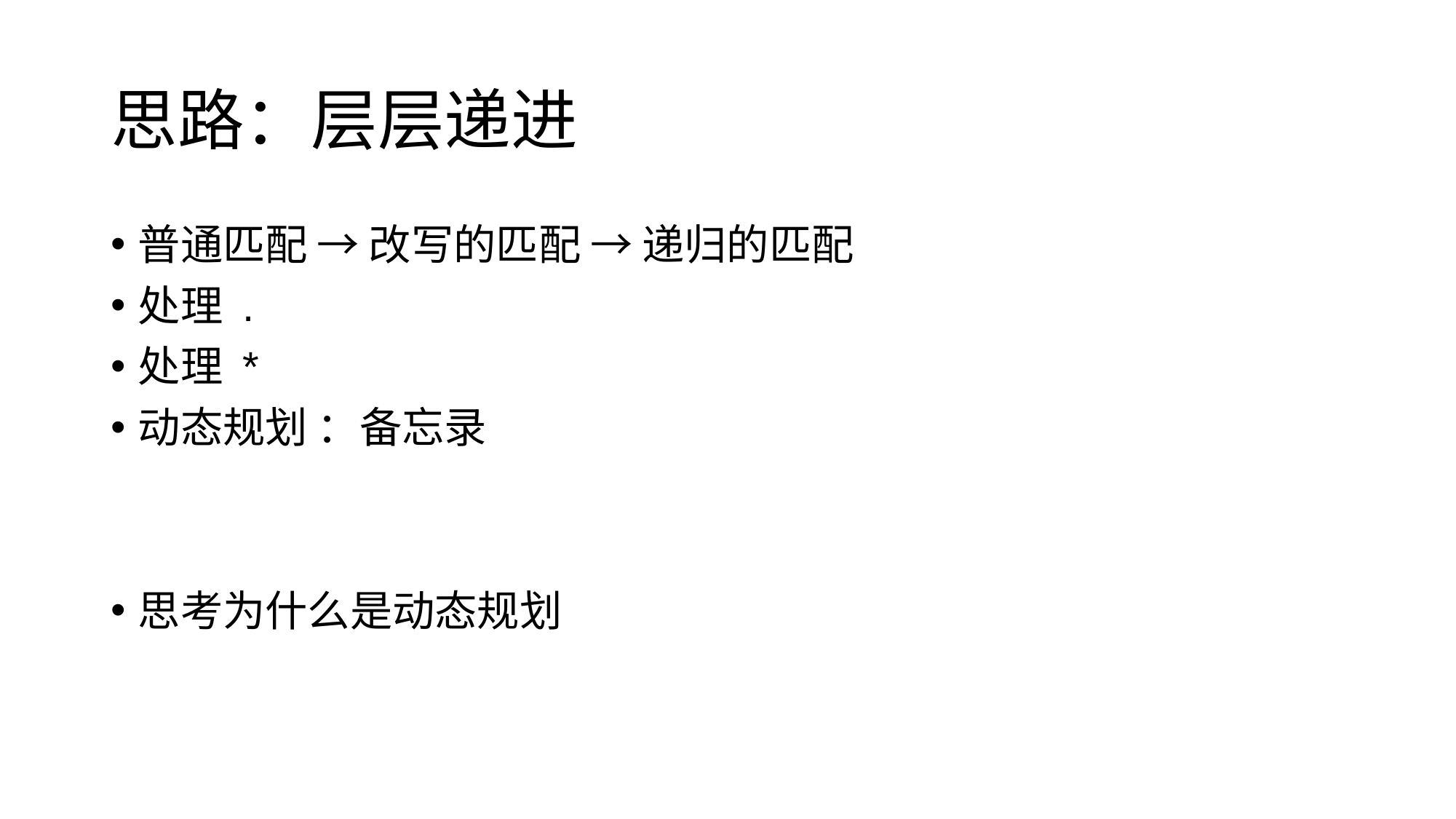

# 思路：层层递进
普通匹配 → 改写的匹配 → 递归的匹配
处理 .
处理 *
动态规划 ：备忘录

思考为什么是动态规划